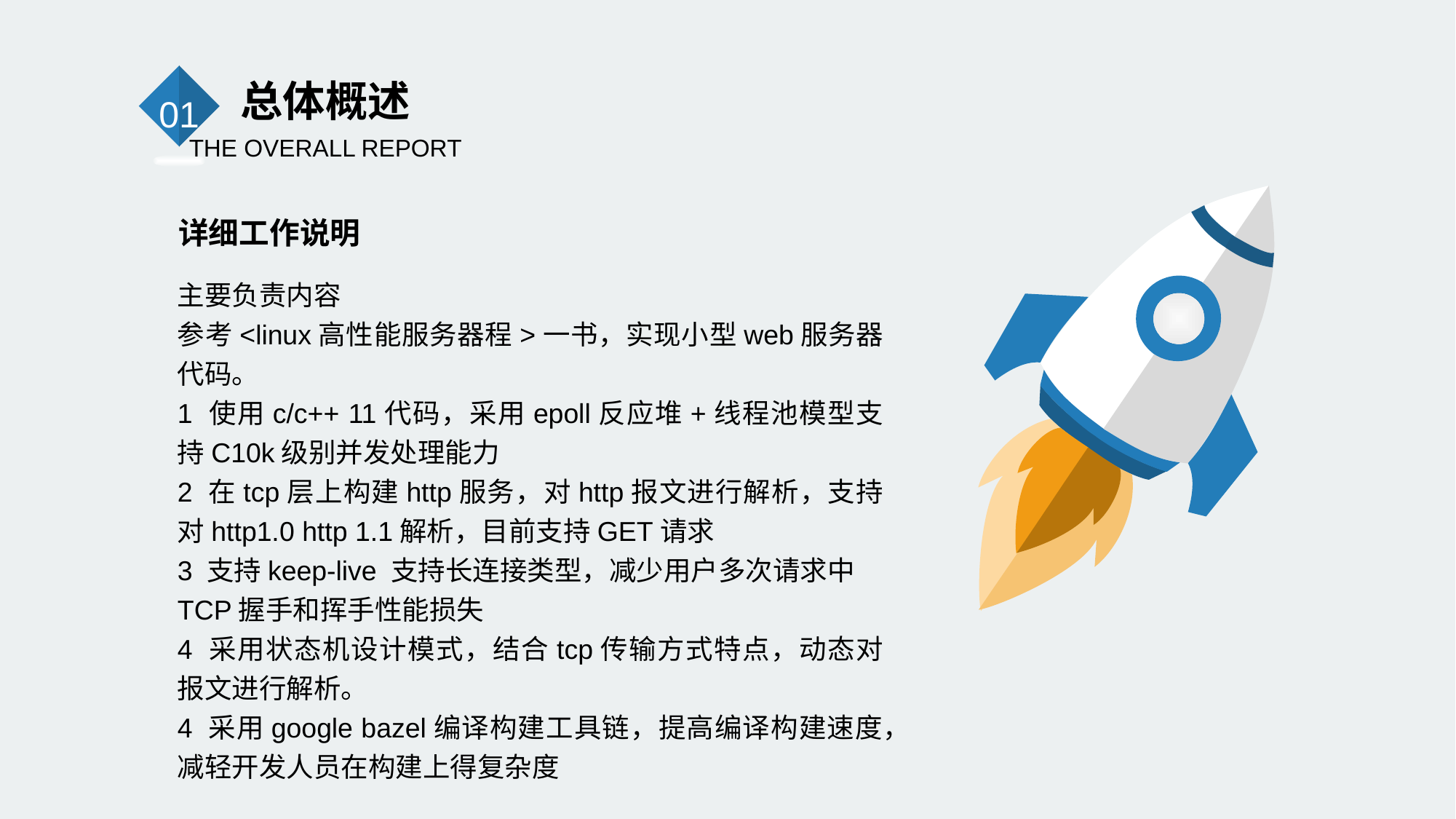

总体概述
01

THE OVERALL REPORT

详细工作说明
主要负责内容
参考<linux高性能服务器程>一书，实现小型web服务器代码。
1 使用c/c++ 11代码，采用epoll反应堆+线程池模型支持C10k级别并发处理能力
2 在tcp层上构建http服务，对http报文进行解析，支持对http1.0 http 1.1解析，目前支持GET请求
3 支持keep-live 支持长连接类型，减少用户多次请求中
TCP握手和挥手性能损失
4 采用状态机设计模式，结合tcp传输方式特点，动态对报文进行解析。
4 采用google bazel编译构建工具链，提高编译构建速度，减轻开发人员在构建上得复杂度